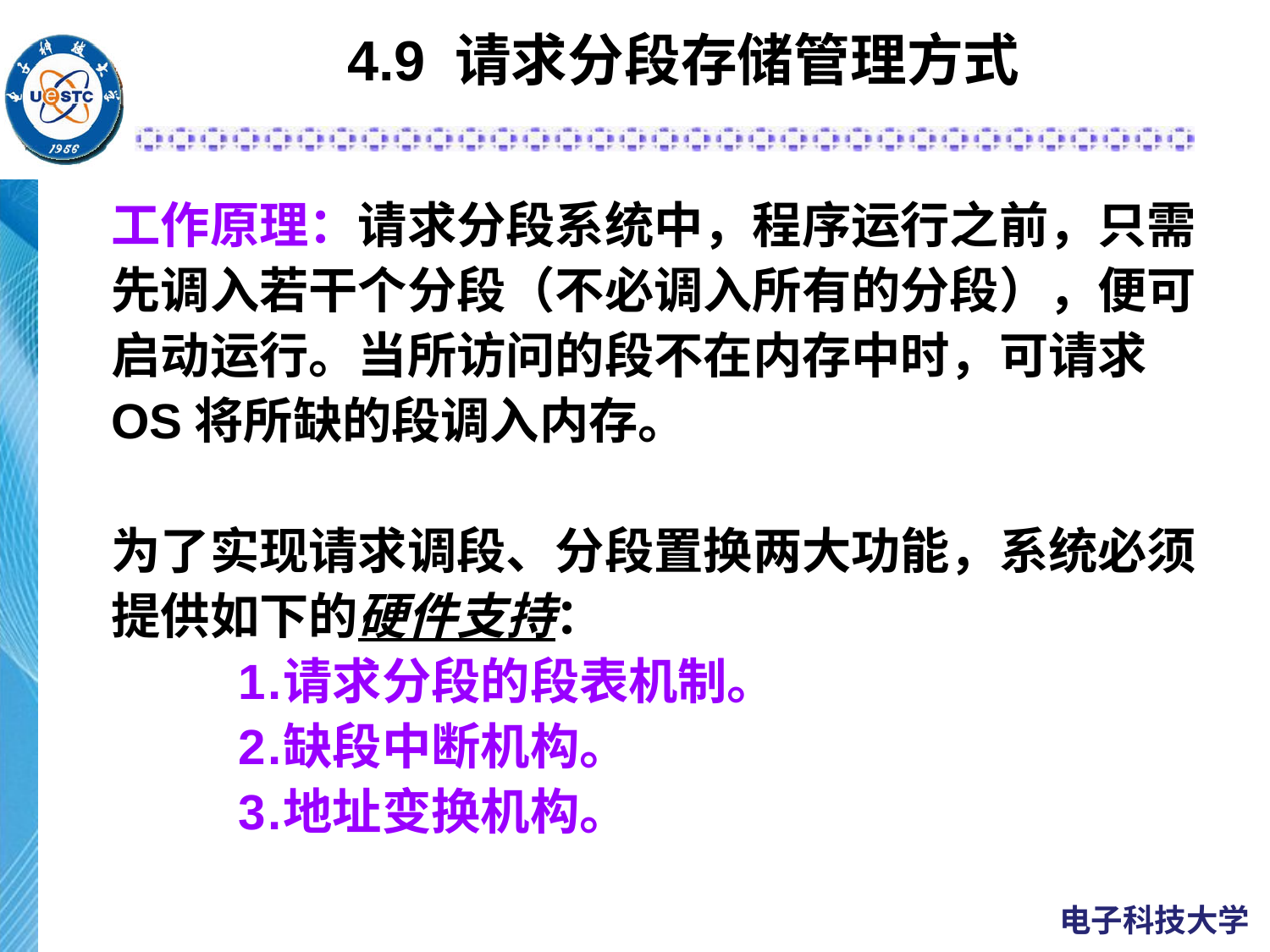

# 4.9 请求分段存储管理方式
工作原理：请求分段系统中，程序运行之前，只需先调入若干个分段（不必调入所有的分段），便可启动运行。当所访问的段不在内存中时，可请求OS将所缺的段调入内存。

为了实现请求调段、分段置换两大功能，系统必须提供如下的硬件支持：
请求分段的段表机制。
缺段中断机构。
地址变换机构。